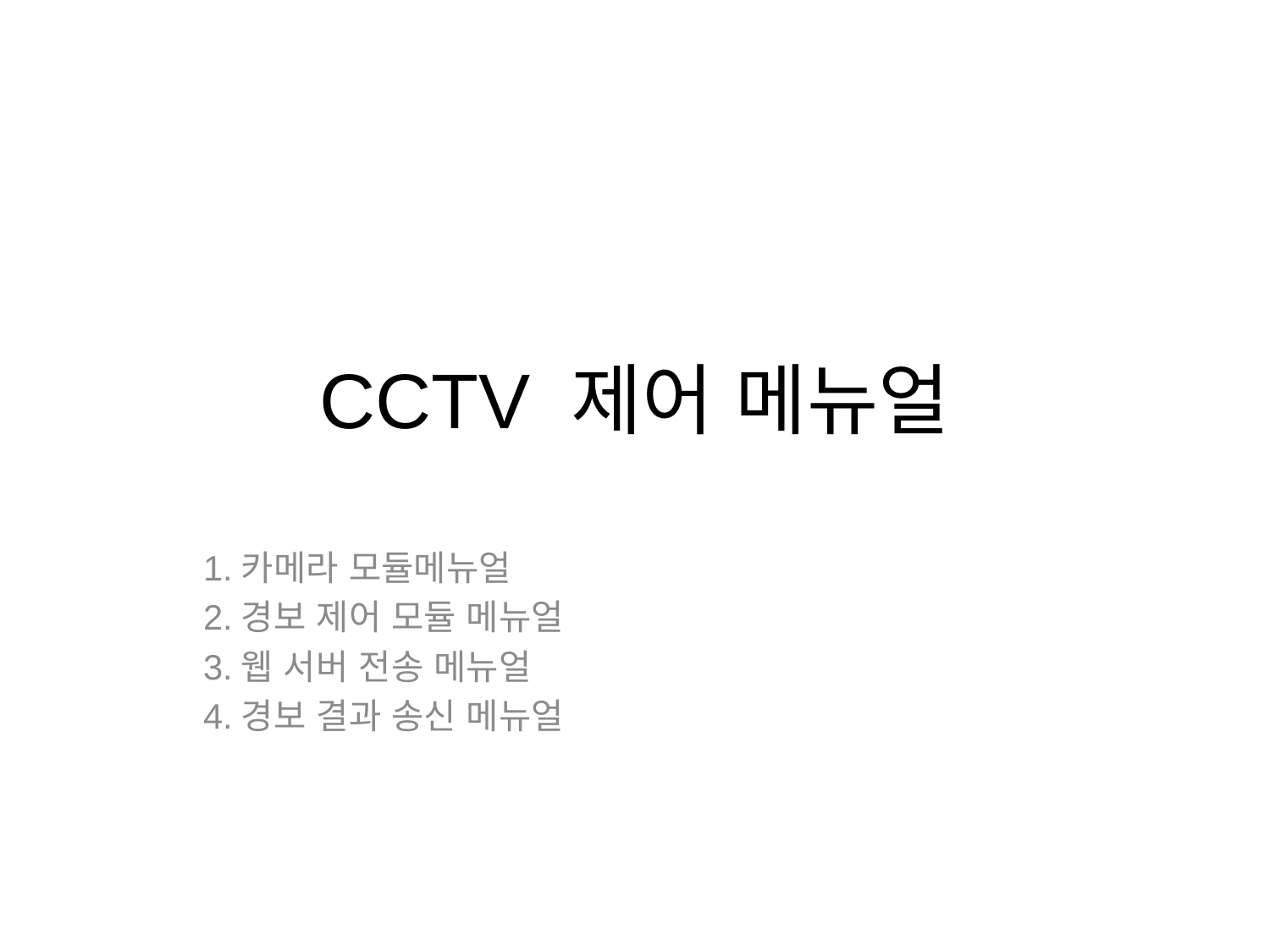

# CCTV 제어 메뉴얼
1.카메라 모듈메뉴얼
2.경보 제어 모듈 메뉴얼
3.웹 서버 전송 메뉴얼
4.경보 결과 송신 메뉴얼